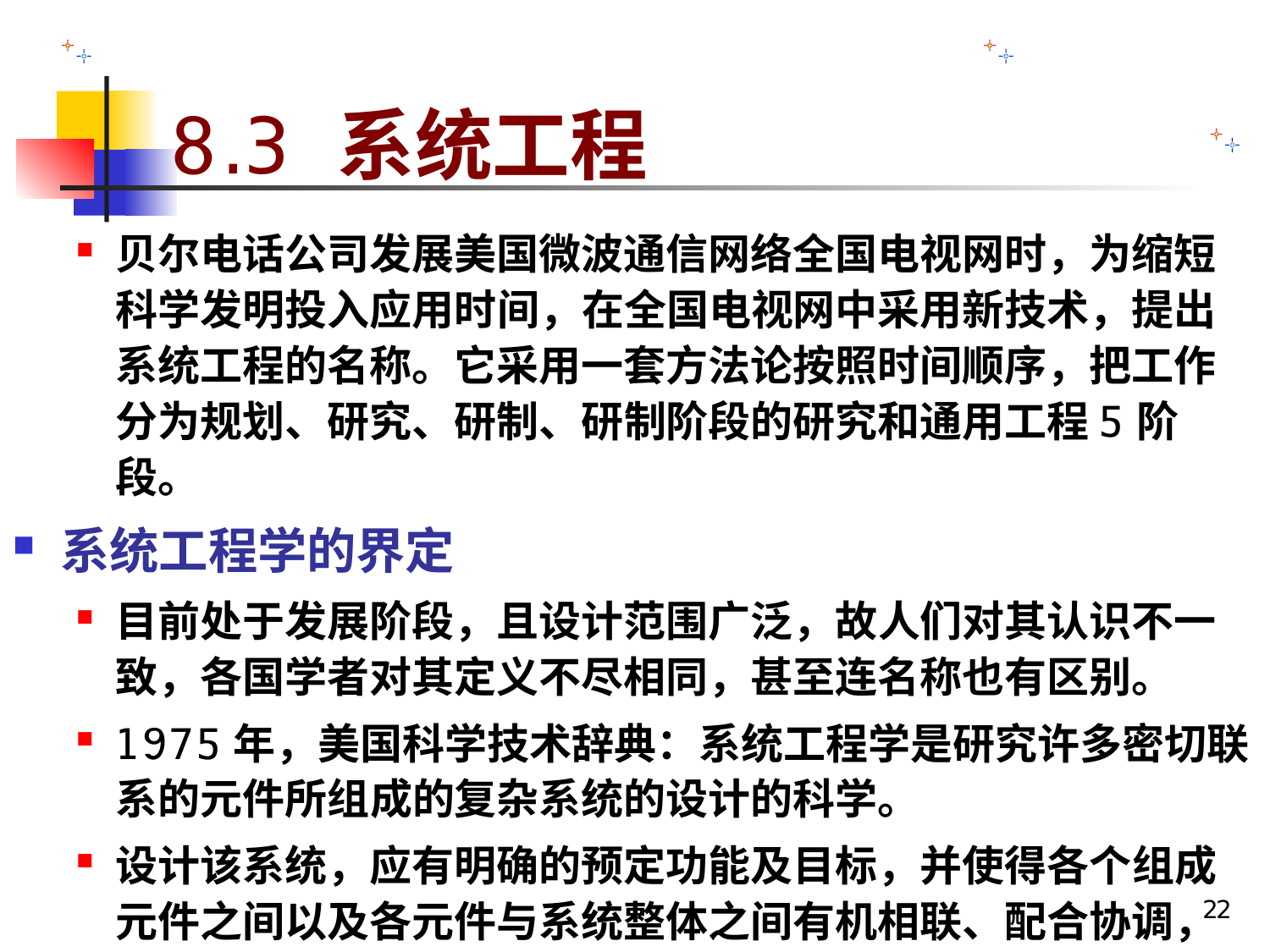

# 8.3 系统工程
贝尔电话公司发展美国微波通信网络全国电视网时，为缩短科学发明投入应用时间，在全国电视网中采用新技术，提出系统工程的名称。它采用一套方法论按照时间顺序，把工作分为规划、研究、研制、研制阶段的研究和通用工程5阶段。
系统工程学的界定
目前处于发展阶段，且设计范围广泛，故人们对其认识不一致，各国学者对其定义不尽相同，甚至连名称也有区别。
1975年，美国科学技术辞典：系统工程学是研究许多密切联系的元件所组成的复杂系统的设计的科学。
设计该系统，应有明确的预定功能及目标，并使得各个组成元件之间以及各元件与系统整体之间有机相联、配合协调，从而使系统总体能达到最佳目标。
22